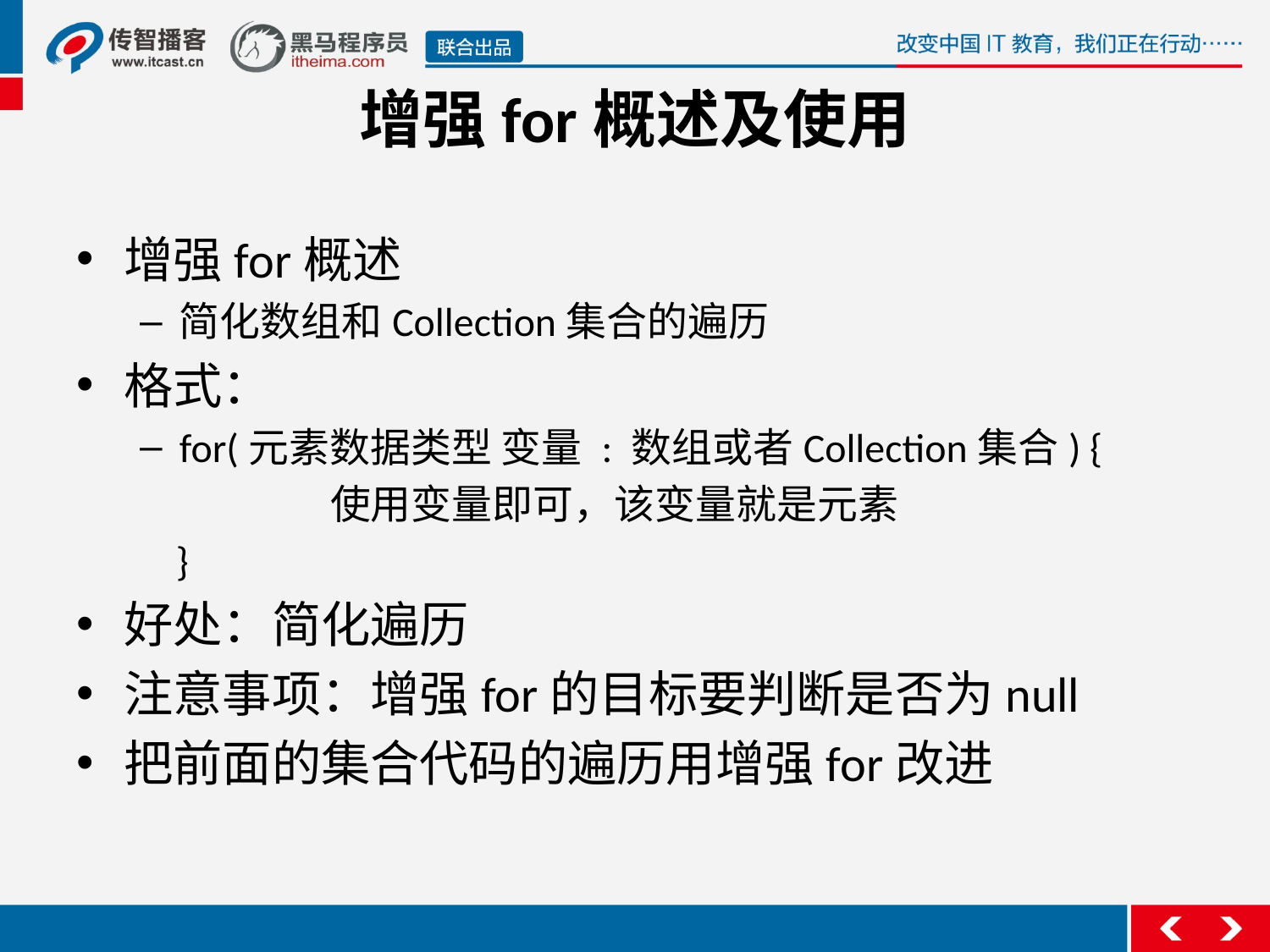

# 增强for概述及使用
增强for概述
简化数组和Collection集合的遍历
格式：
for(元素数据类型 变量 : 数组或者Collection集合) {
	使用变量即可，该变量就是元素
    }
好处：简化遍历
注意事项：增强for的目标要判断是否为null
把前面的集合代码的遍历用增强for改进